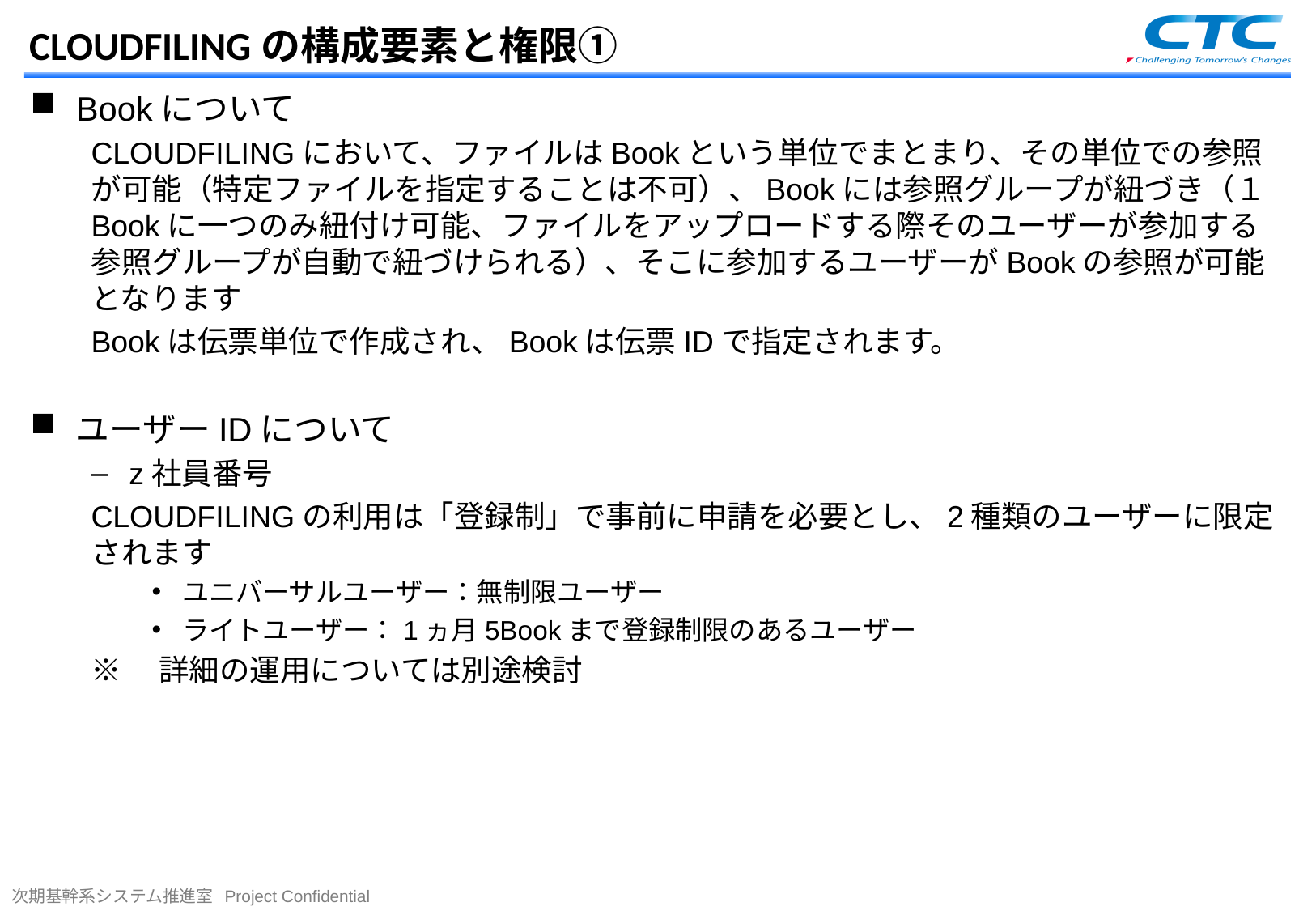

# CLOUDFILINGの構成要素と権限①
Bookについて
CLOUDFILINGにおいて、ファイルはBookという単位でまとまり、その単位での参照が可能（特定ファイルを指定することは不可）、Bookには参照グループが紐づき（１Bookに一つのみ紐付け可能、ファイルをアップロードする際そのユーザーが参加する参照グループが自動で紐づけられる）、そこに参加するユーザーがBookの参照が可能となります
Bookは伝票単位で作成され、Bookは伝票IDで指定されます。

ユーザーIDについて
z社員番号
CLOUDFILINGの利用は「登録制」で事前に申請を必要とし、2種類のユーザーに限定されます
ユニバーサルユーザー：無制限ユーザー
ライトユーザー：1ヵ月5Bookまで登録制限のあるユーザー
※　詳細の運用については別途検討